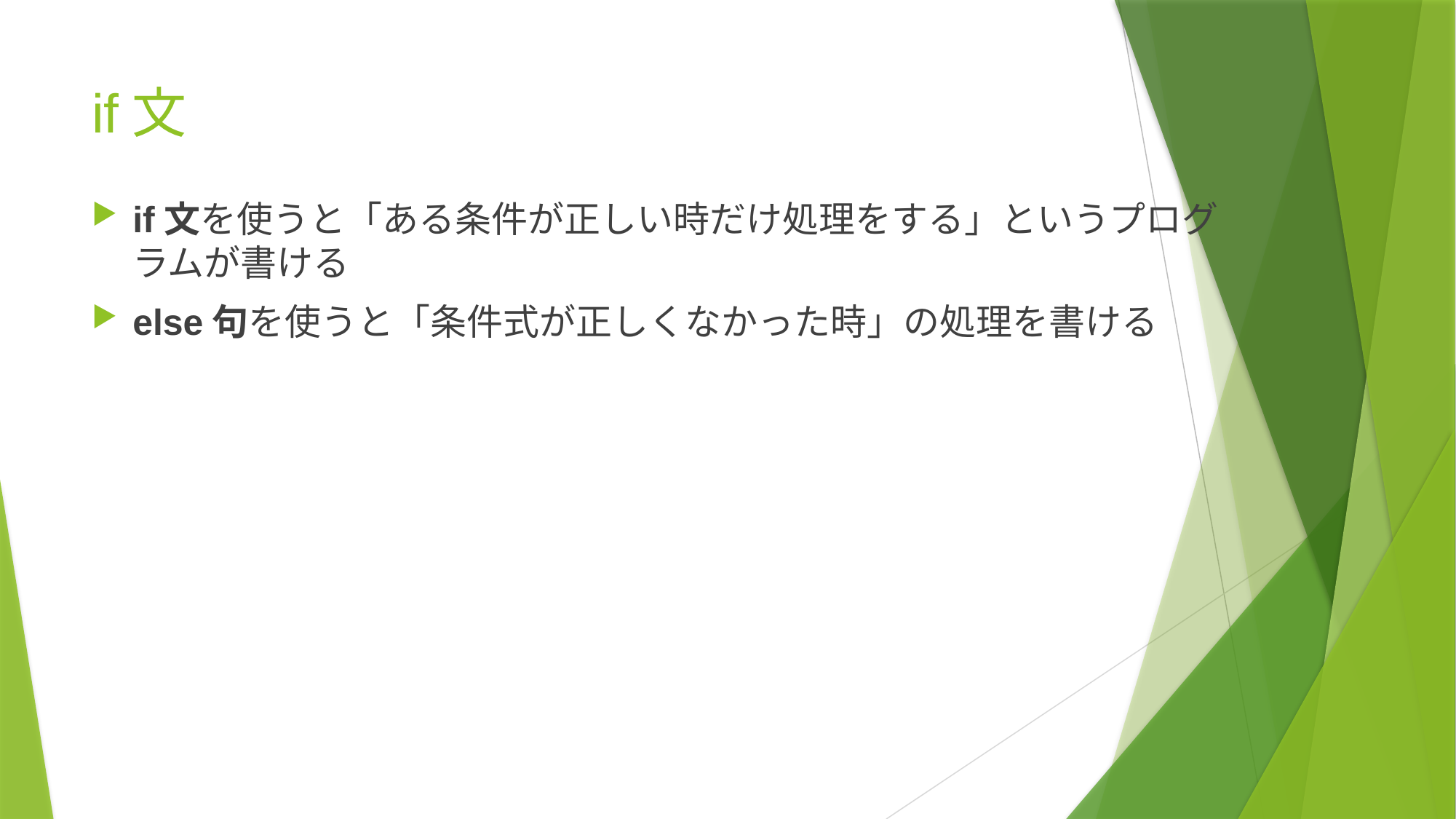

# if文
if文を使うと「ある条件が正しい時だけ処理をする」というプログラムが書ける
else句を使うと「条件式が正しくなかった時」の処理を書ける